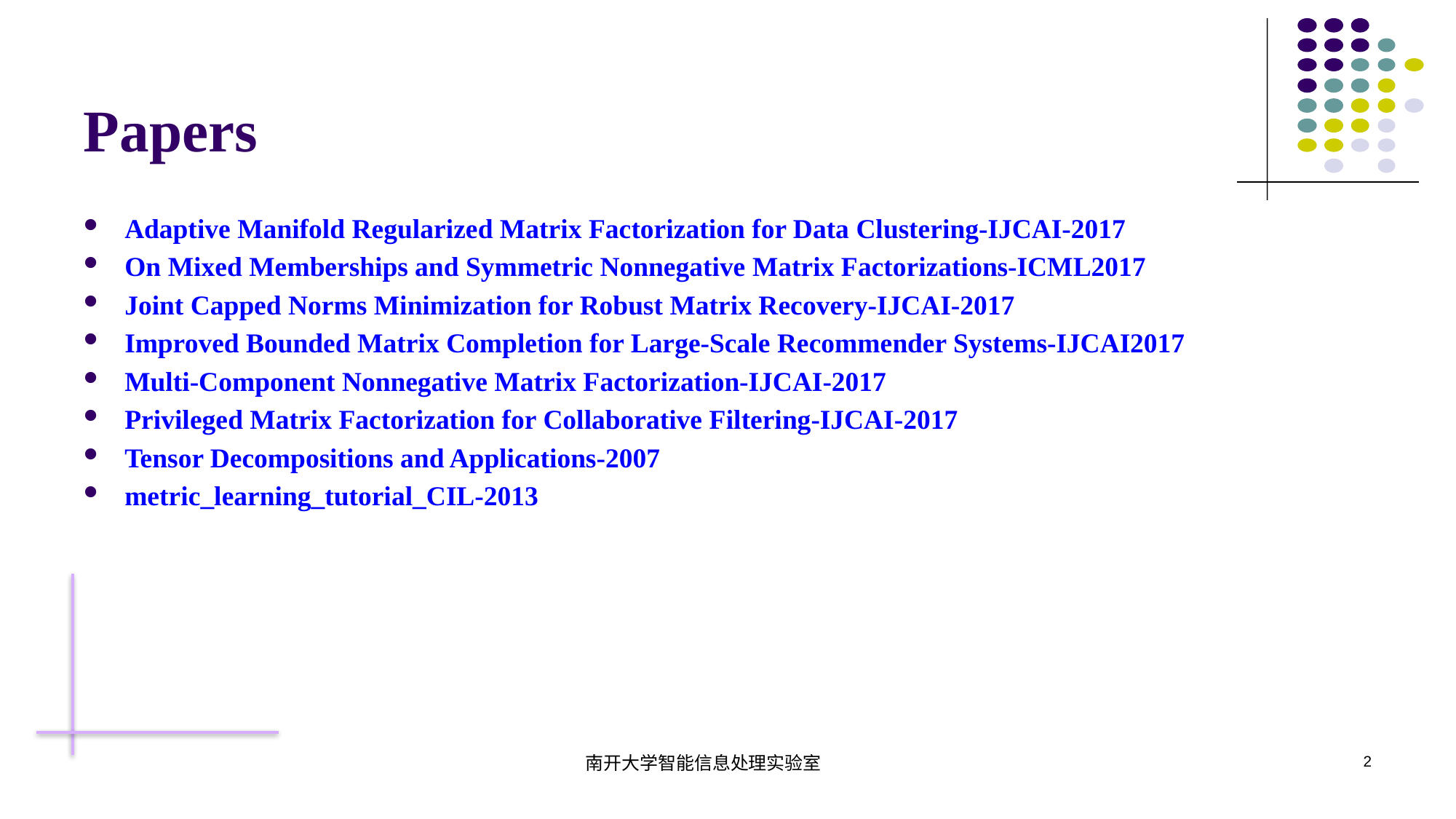

# Papers
Adaptive Manifold Regularized Matrix Factorization for Data Clustering-IJCAI-2017
On Mixed Memberships and Symmetric Nonnegative Matrix Factorizations-ICML2017
Joint Capped Norms Minimization for Robust Matrix Recovery-IJCAI-2017
Improved Bounded Matrix Completion for Large-Scale Recommender Systems-IJCAI2017
Multi-Component Nonnegative Matrix Factorization-IJCAI-2017
Privileged Matrix Factorization for Collaborative Filtering-IJCAI-2017
Tensor Decompositions and Applications-2007
metric_learning_tutorial_CIL-2013
南开大学智能信息处理实验室
2